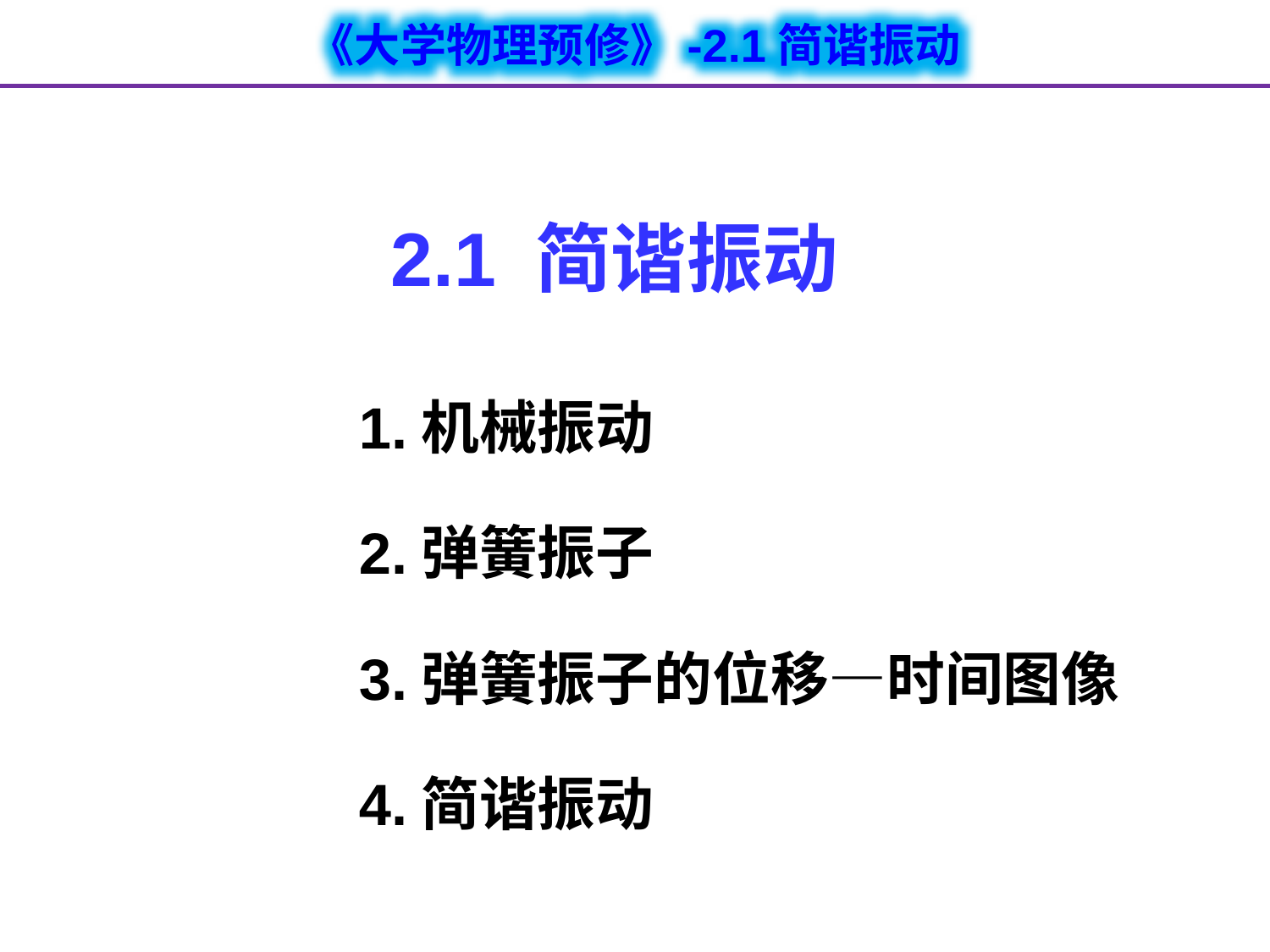

# 2.1 简谐振动
    1.机械振动
    2.弹簧振子
    3.弹簧振子的位移—时间图像
    4.简谐振动